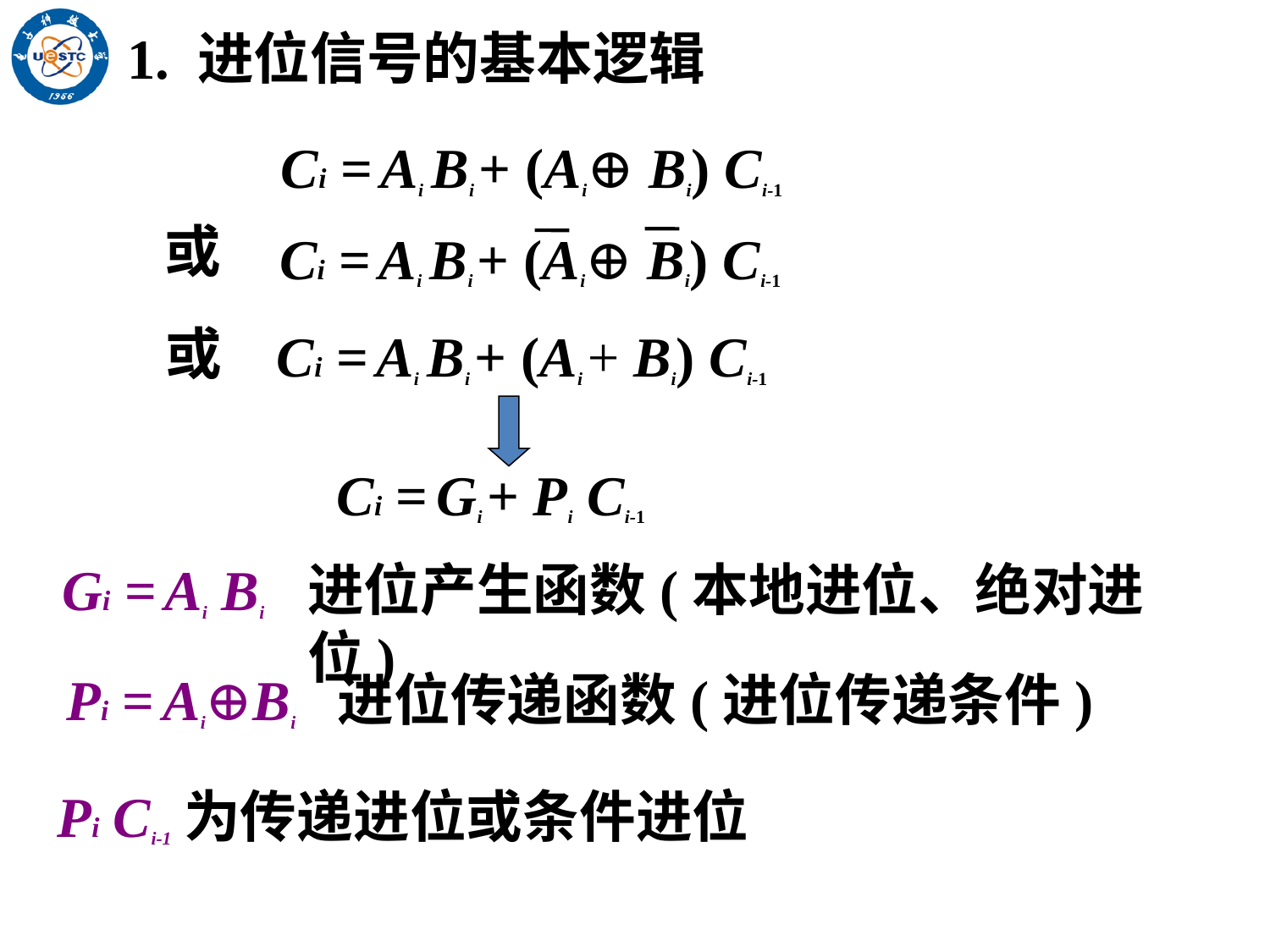

1. 进位信号的基本逻辑
Ci  = Ai Bi + (Ai⊕ Bi) Ci-1
或
Ci  = Ai Bi + (Ai⊕ Bi) Ci-1

或
Ci  = Ai Bi + (Ai + Bi) Ci-1

Ci  = Gi + Pi Ci-1
Gi  = Ai Bi
进位产生函数(本地进位、绝对进位)
Pi  = Ai⊕Bi
进位传递函数(进位传递条件)
Pi  Ci-1 为传递进位或条件进位